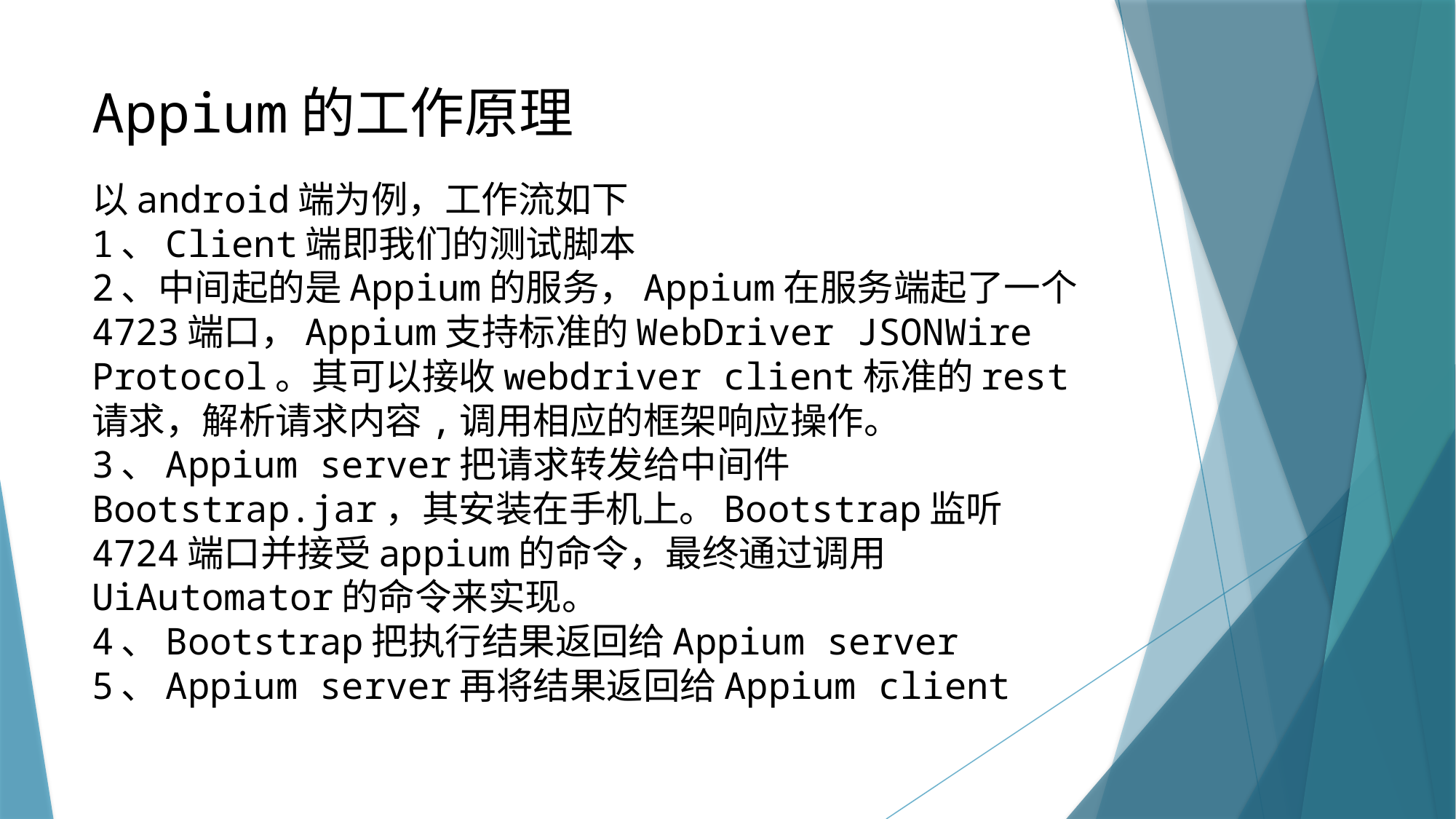

# Appium的工作原理
以android端为例，工作流如下
1、Client端即我们的测试脚本
2、中间起的是Appium的服务，Appium在服务端起了一个4723端口，Appium支持标准的WebDriver JSONWire Protocol。其可以接收webdriver client标准的rest请求，解析请求内容,调用相应的框架响应操作。
3、Appium server把请求转发给中间件Bootstrap.jar，其安装在手机上。Bootstrap监听4724端口并接受appium的命令，最终通过调用UiAutomator的命令来实现。
4、Bootstrap把执行结果返回给Appium server
5、Appium server再将结果返回给Appium client